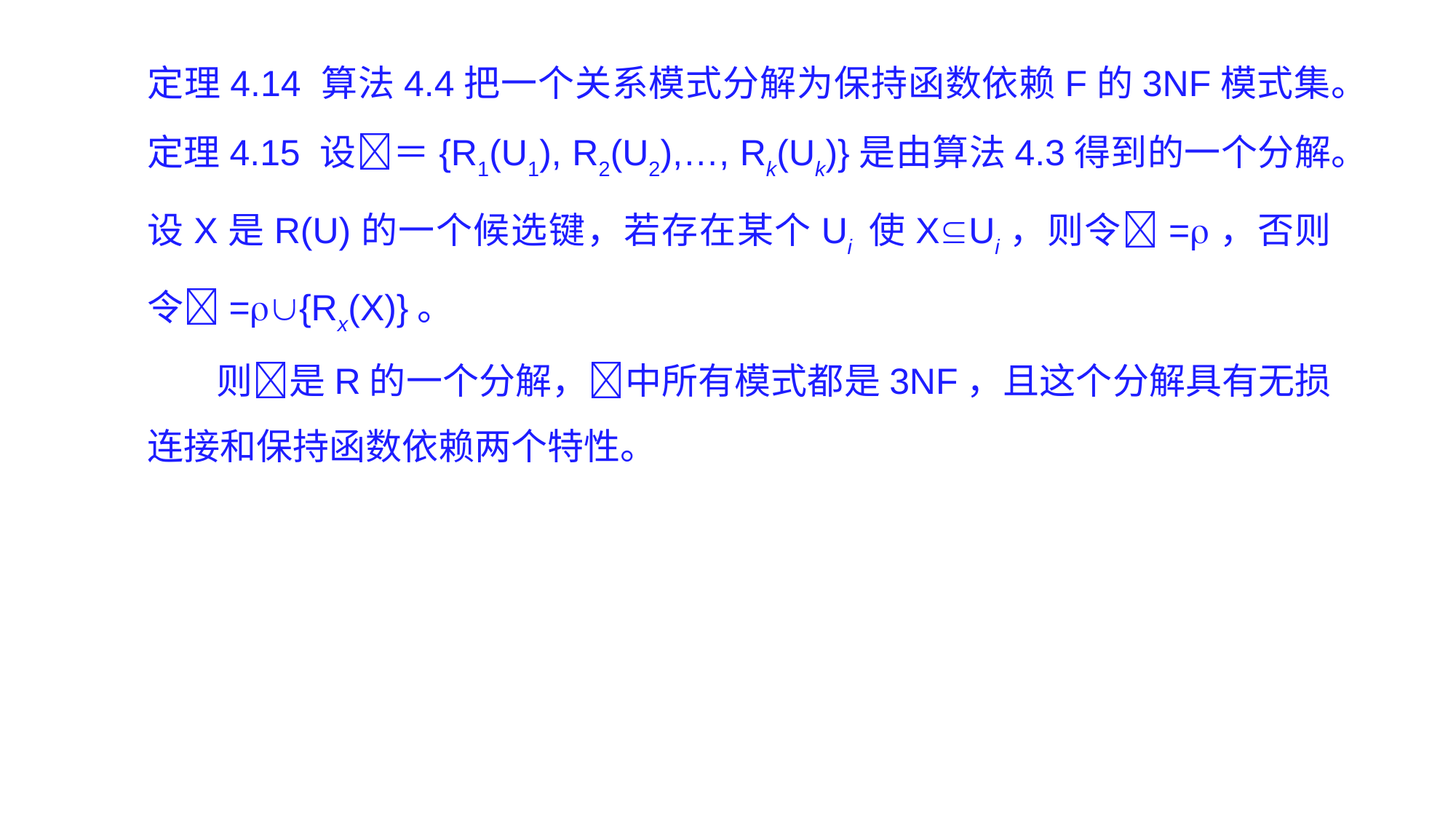

定理4.14 算法4.4把一个关系模式分解为保持函数依赖F的3NF模式集。
定理4.15 设ρ＝{R1(U1), R2(U2),…, Rk(Uk)}是由算法4.3得到的一个分解。设X是R(U)的一个候选键，若存在某个Ui 使X⊆Ui，则令τ=ρ，否则令τ=ρ∪{Rx(X)}。
则τ是R的一个分解，τ中所有模式都是3NF，且这个分解具有无损连接和保持函数依赖两个特性。